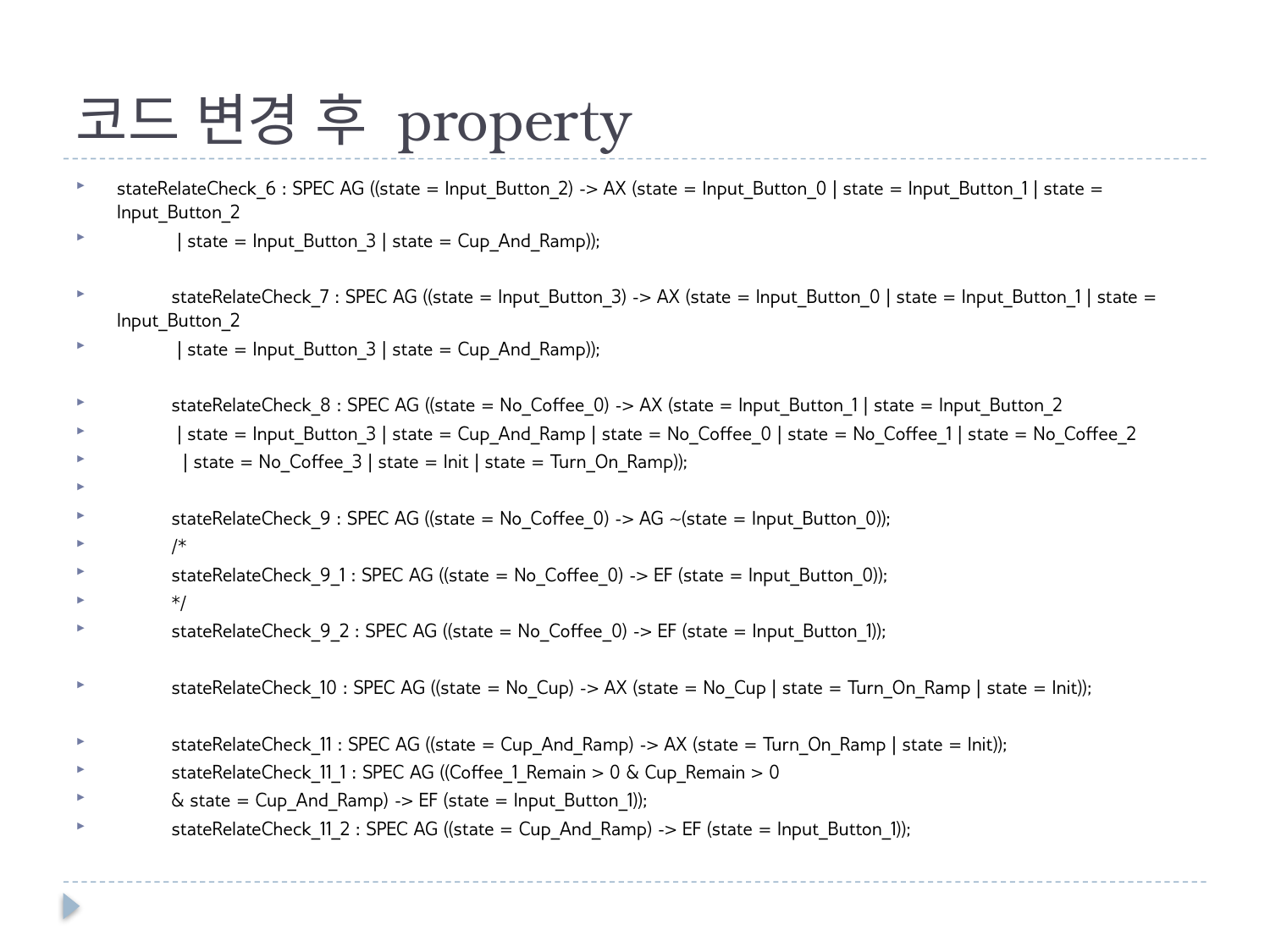

# 코드 변경 후 property
stateRelateCheck_6 : SPEC AG ((state = Input_Button_2) -> AX (state = Input_Button_0 | state = Input_Button_1 | state = Input_Button_2
	 | state = Input_Button_3 | state = Cup_And_Ramp));

	stateRelateCheck_7 : SPEC AG ((state = Input_Button_3) -> AX (state = Input_Button_0 | state = Input_Button_1 | state = Input_Button_2
	 | state = Input_Button_3 | state = Cup_And_Ramp));

	stateRelateCheck_8 : SPEC AG ((state = No_Coffee_0) -> AX (state = Input_Button_1 | state = Input_Button_2
	 | state = Input_Button_3 | state = Cup_And_Ramp | state = No_Coffee_0 | state = No_Coffee_1 | state = No_Coffee_2
	  | state = No_Coffee_3 | state = Init | state = Turn_On_Ramp));

	stateRelateCheck_9 : SPEC AG ((state = No_Coffee_0) -> AG ~(state = Input_Button_0));
	/*
	stateRelateCheck_9_1 : SPEC AG ((state = No_Coffee_0) -> EF (state = Input_Button_0));
	*/
	stateRelateCheck_9_2 : SPEC AG ((state = No_Coffee_0) -> EF (state = Input_Button_1));

	stateRelateCheck_10 : SPEC AG ((state = No_Cup) -> AX (state = No_Cup | state = Turn_On_Ramp | state = Init));

	stateRelateCheck_11 : SPEC AG ((state = Cup_And_Ramp) -> AX (state = Turn_On_Ramp | state = Init));
	stateRelateCheck_11_1 : SPEC AG ((Coffee_1_Remain > 0 & Cup_Remain > 0
		& state = Cup_And_Ramp) -> EF (state = Input_Button_1));
	stateRelateCheck_11_2 : SPEC AG ((state = Cup_And_Ramp) -> EF (state = Input_Button_1));